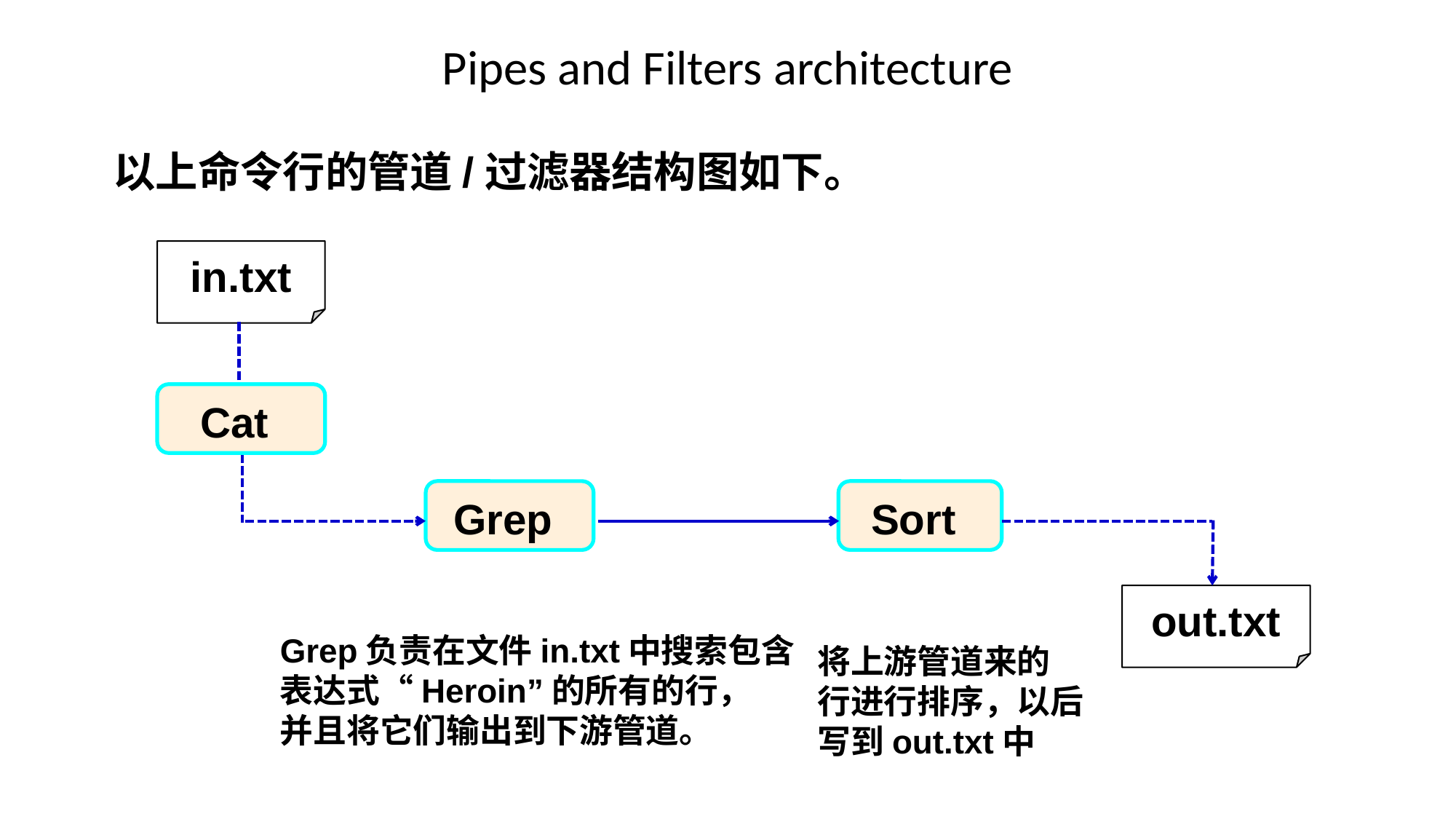

Pipes and Filters architecture
以上命令行的管道/过滤器结构图如下。
in.txt
Cat
Grep
Sort
out.txt
Grep负责在文件in.txt中搜索包含
表达式“Heroin”的所有的行，
并且将它们输出到下游管道。
将上游管道来的
行进行排序，以后
写到out.txt中